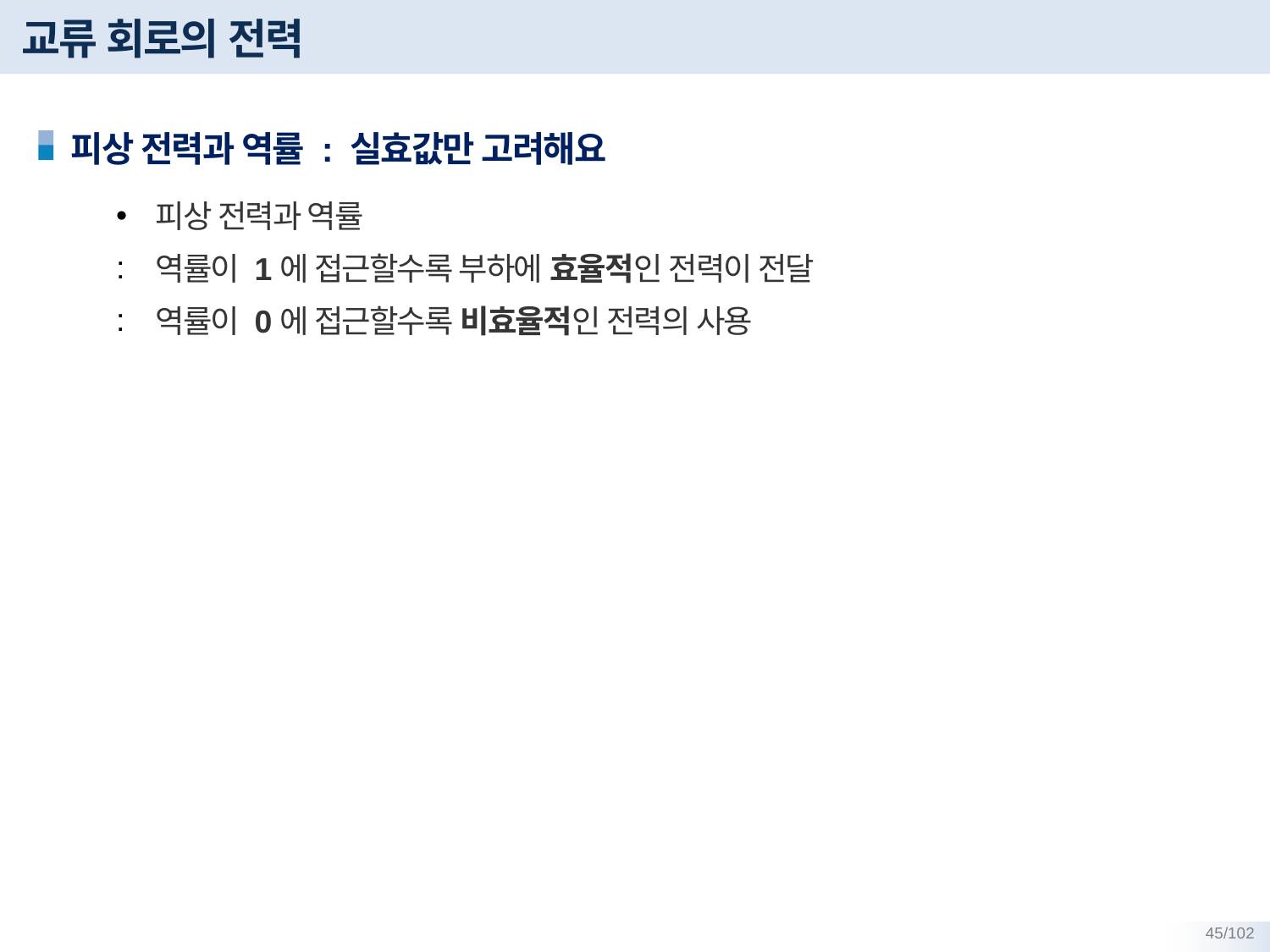

# 교류 회로의 전력
피상 전력과 역률 : 실효값만 고려해요

피상 전력과 역률
역률이 1에 접근할수록 부하에 효율적인 전력이 전달
역률이 0에 접근할수록 비효율적인 전력의 사용